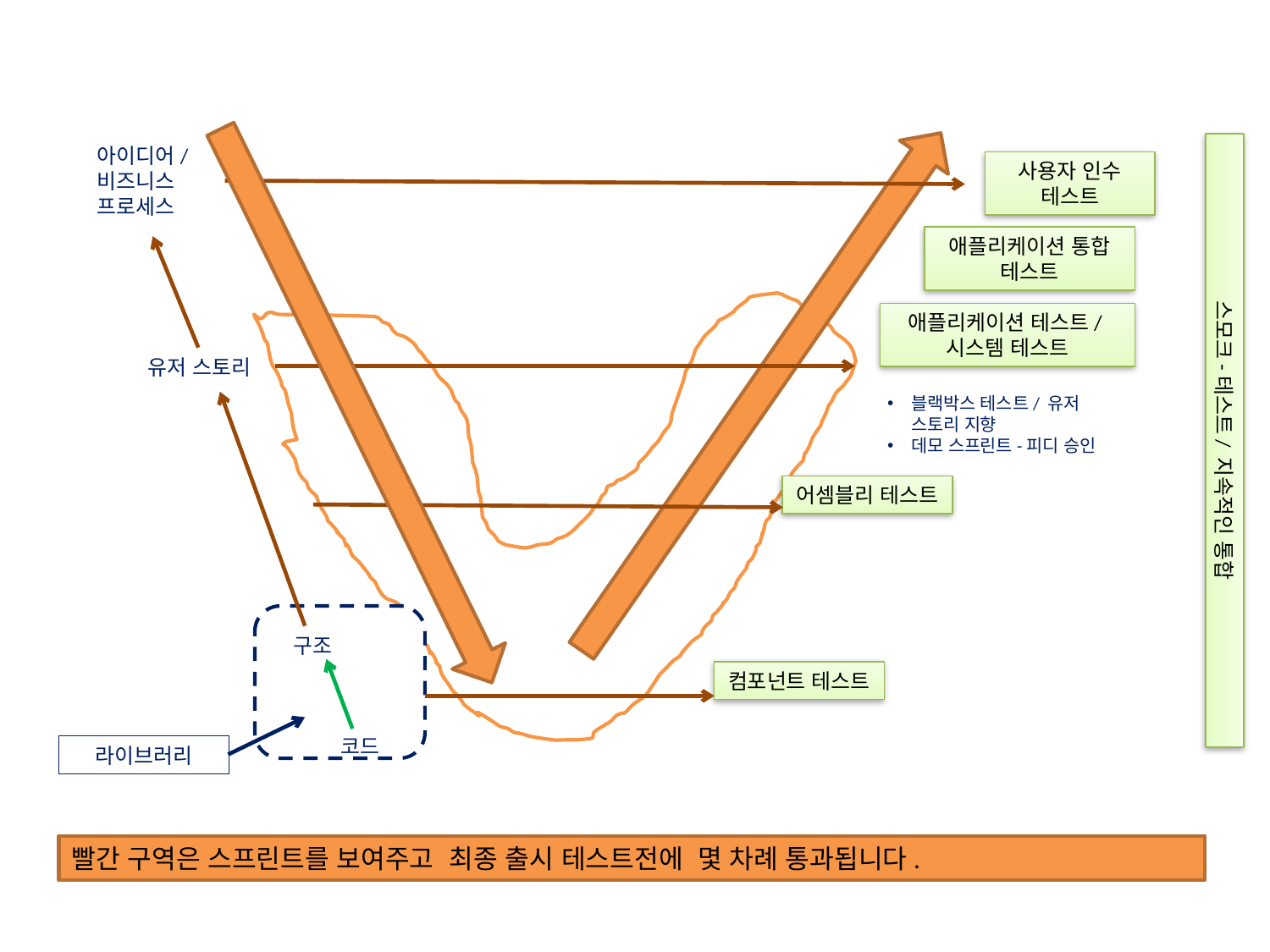

아이디어/
비즈니스 프로세스
사용자 인수 테스트
애플리케이션 통합 테스트

애플리케이션 테스트/시스템 테스트
유저 스토리

블랙박스 테스트/ 유저 스토리 지향
데모 스프린트-피디 승인
스모크-테스트/ 지속적인 통합
어셈블리 테스트

구조
컴포넌트 테스트
코드
라이브러리
빨간 구역은 스프린트를 보여주고  최종 출시 테스트전에  몇 차례 통과됩니다.